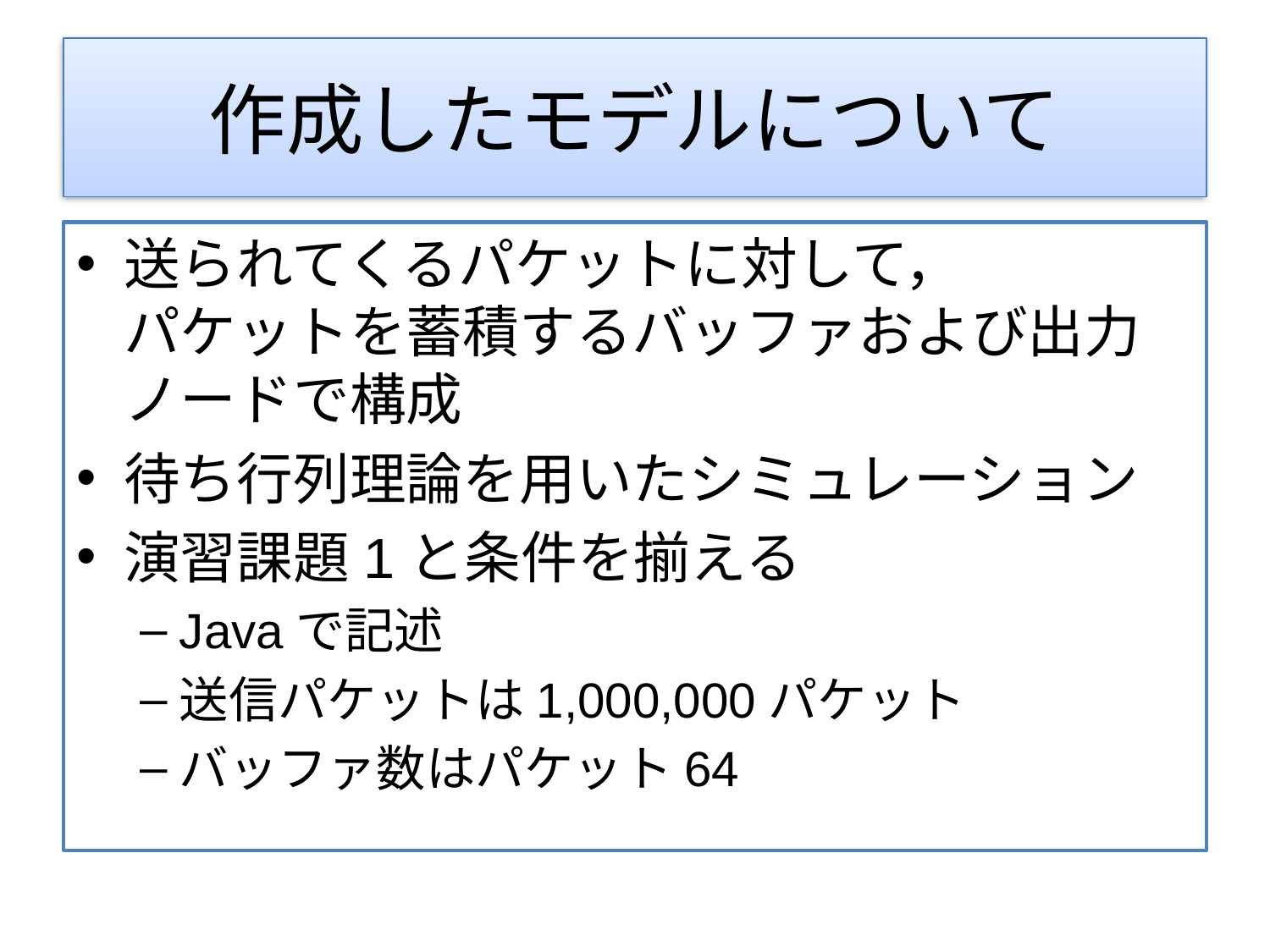

# 作成したモデルについて
送られてくるパケットに対して，
パケットを蓄積するバッファおよび出力ノードで構成
待ち行列理論を用いたシミュレーション
演習課題1と条件を揃える
Javaで記述
送信パケットは1,000,000パケット
バッファ数はパケット64